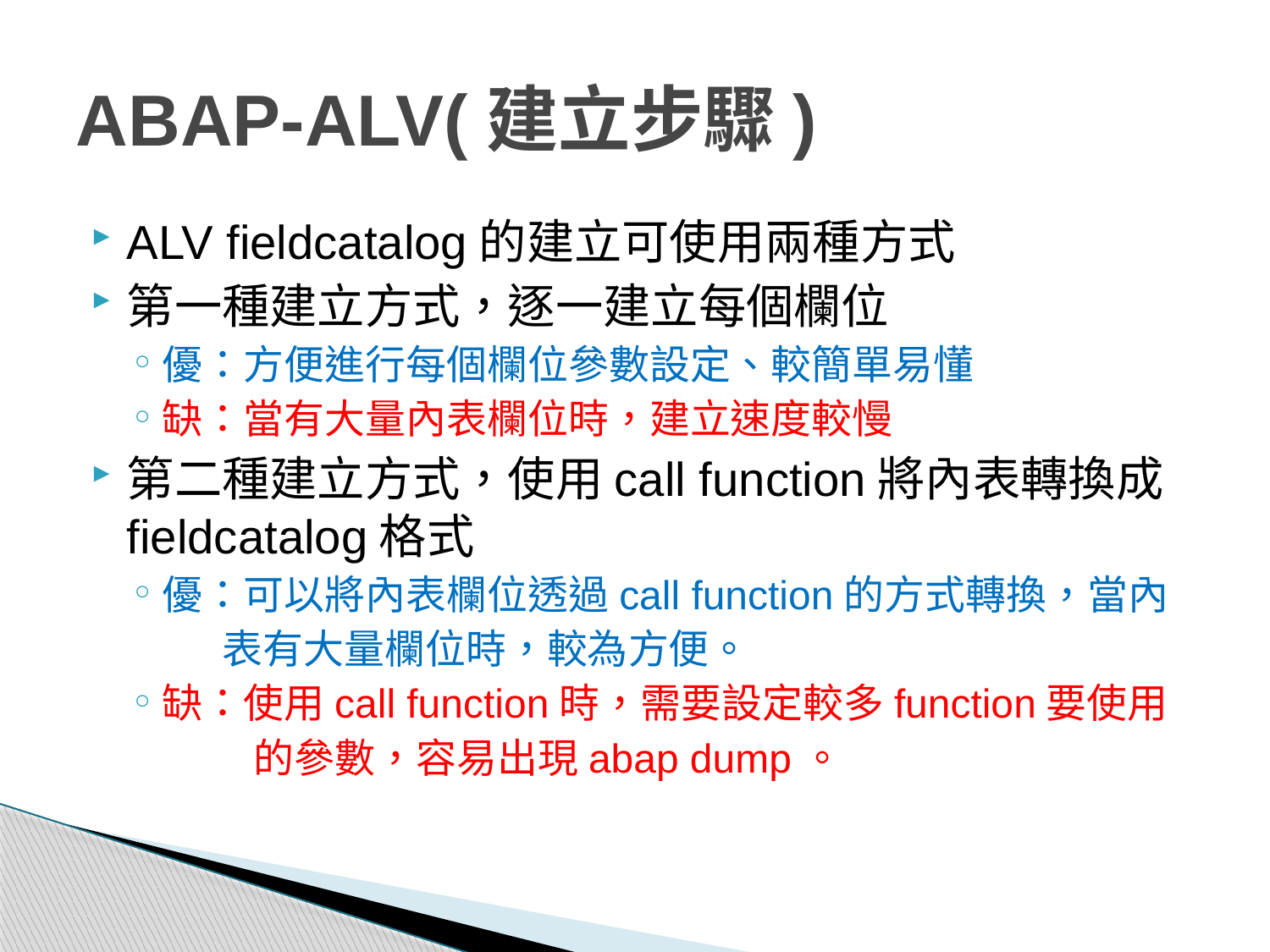

# ABAP-ALV(建立步驟)
ALV fieldcatalog的建立可使用兩種方式
第一種建立方式，逐一建立每個欄位
優：方便進行每個欄位參數設定、較簡單易懂
缺：當有大量內表欄位時，建立速度較慢
第二種建立方式，使用call function將內表轉換成fieldcatalog格式
優：可以將內表欄位透過call function的方式轉換，當內
         表有大量欄位時，較為方便。
缺：使用call function時，需要設定較多function要使用
 的參數，容易出現abap dump。